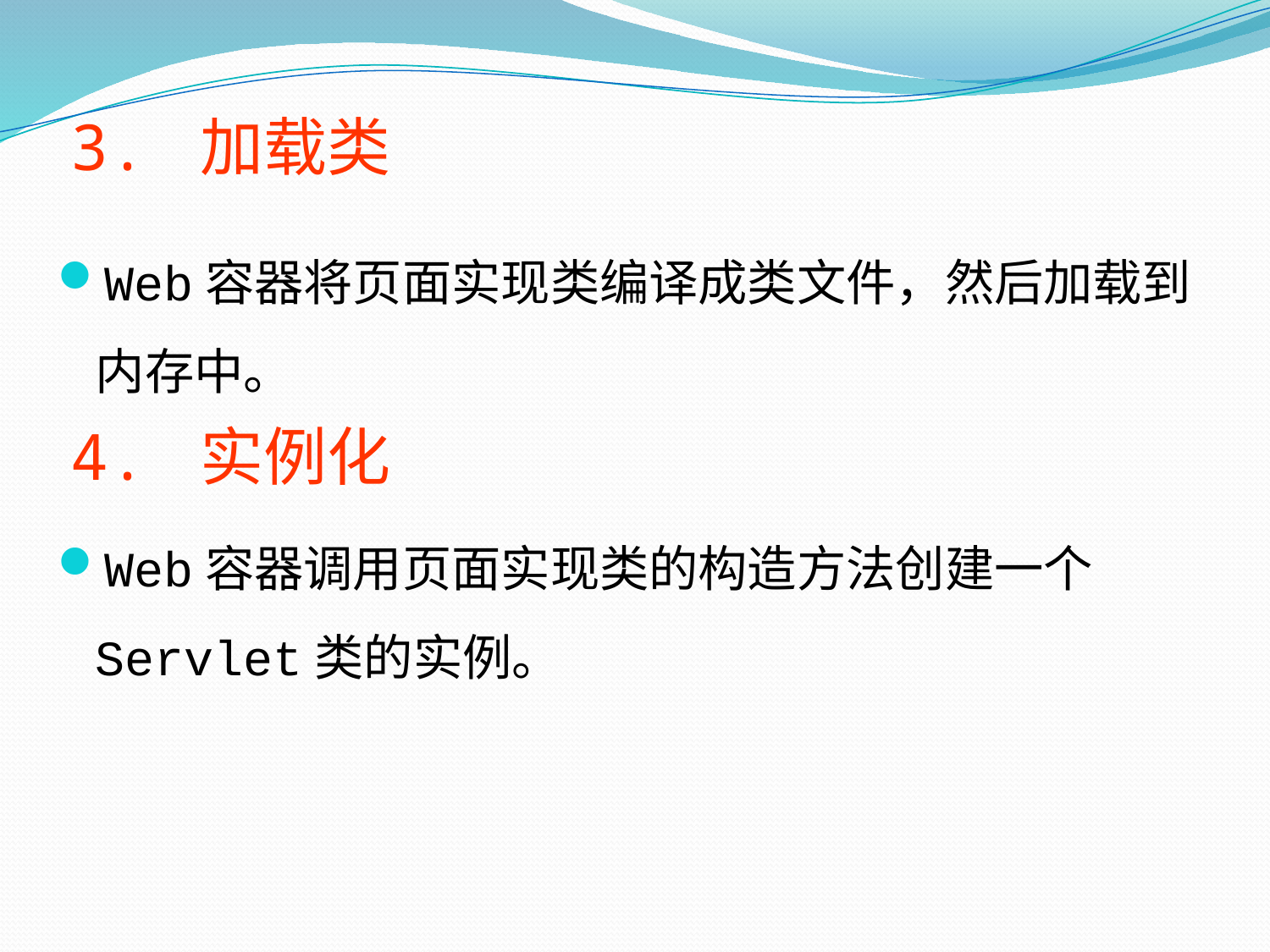

3. 加载类
Web容器将页面实现类编译成类文件，然后加载到内存中。

Web容器调用页面实现类的构造方法创建一个Servlet类的实例。

4. 实例化